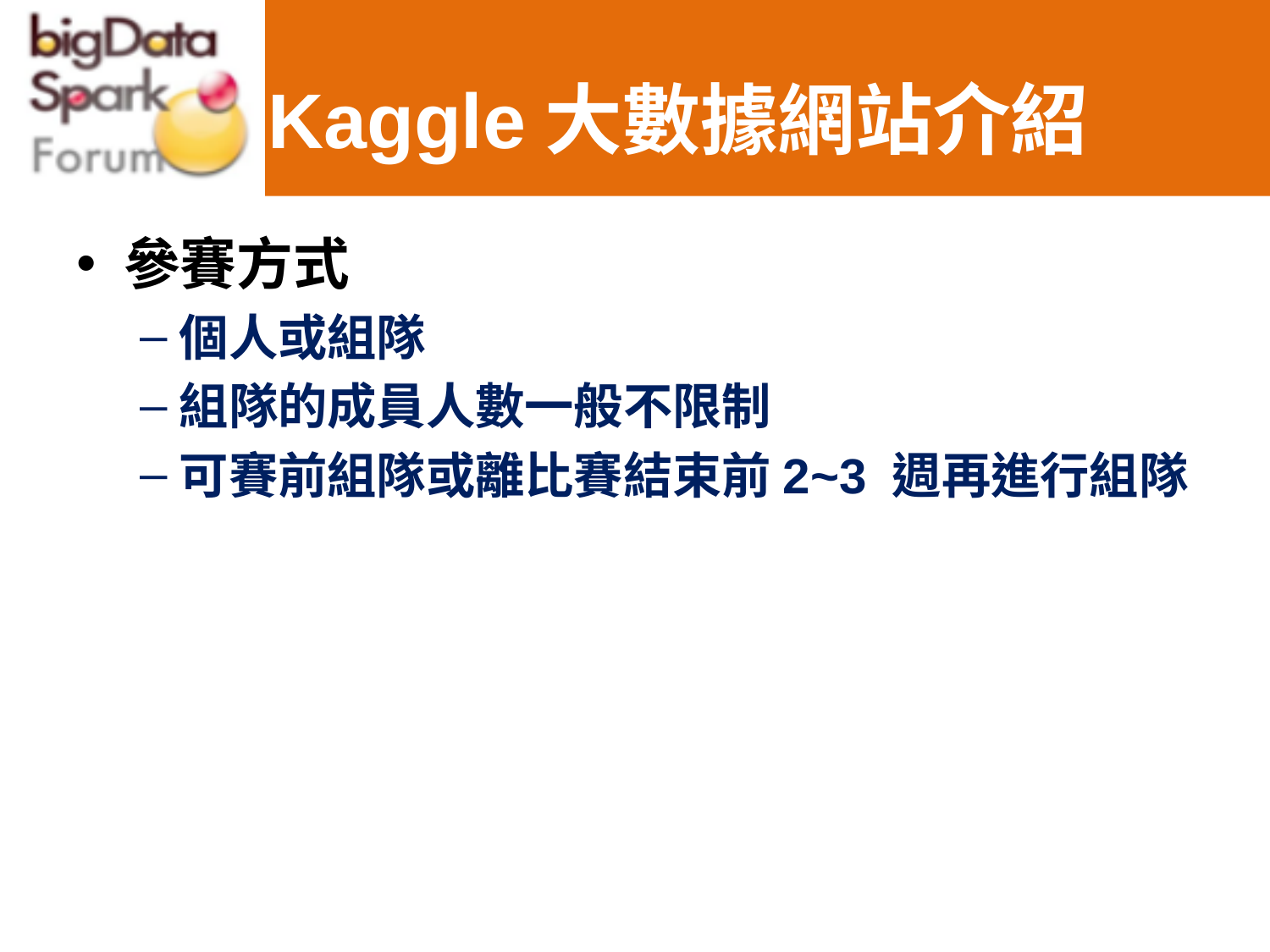

# Kaggle大數據網站介紹
參賽方式
個人或組隊
組隊的成員人數一般不限制
可賽前組隊或離比賽結束前2~3 週再進行組隊